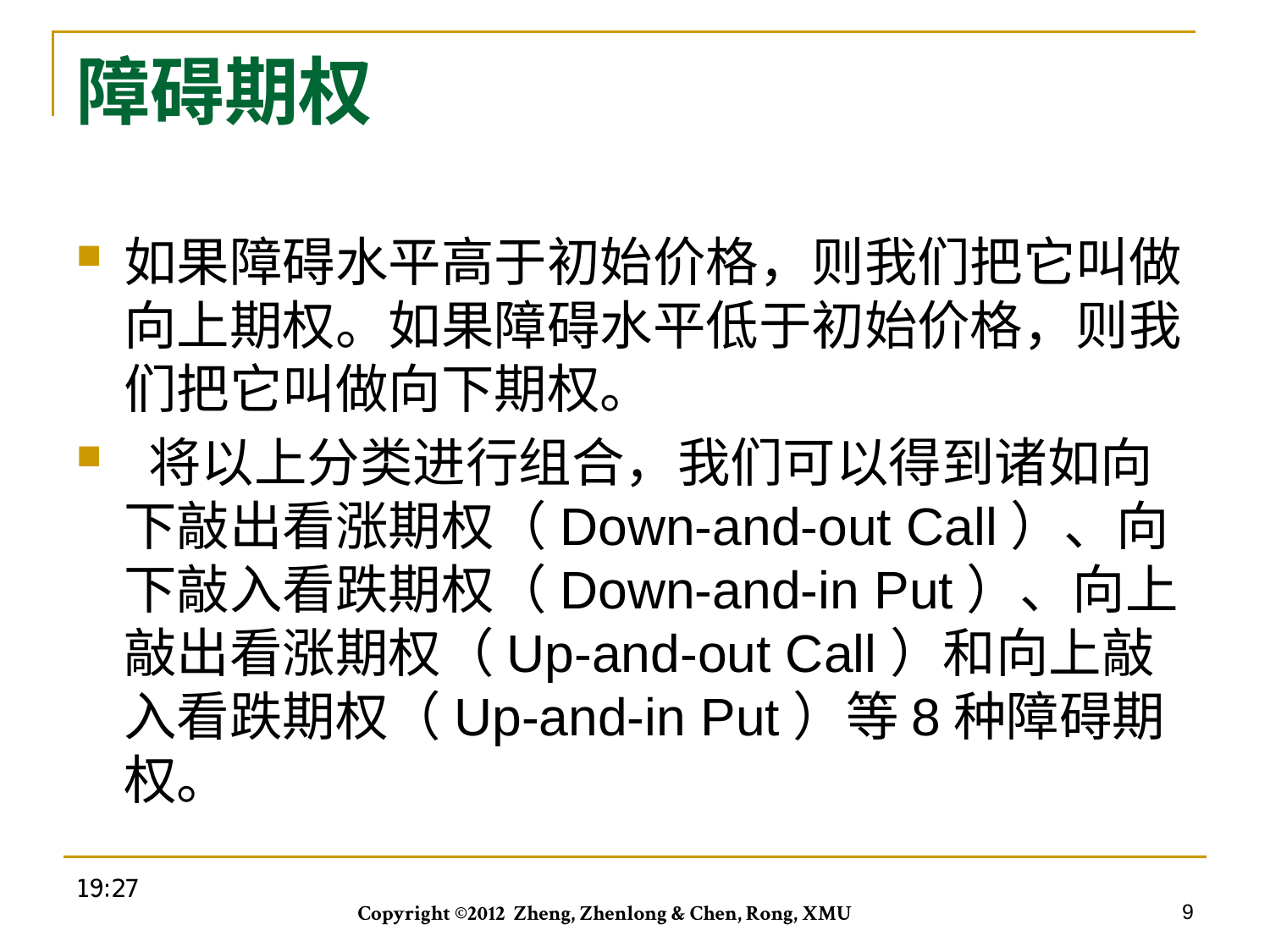

# 障碍期权
如果障碍水平高于初始价格，则我们把它叫做向上期权。如果障碍水平低于初始价格，则我们把它叫做向下期权。
 将以上分类进行组合，我们可以得到诸如向下敲出看涨期权（Down-and-out Call）、向下敲入看跌期权（Down-and-in Put）、向上敲出看涨期权（Up-and-out Call）和向上敲入看跌期权（Up-and-in Put）等8种障碍期权。

19:27
9
Copyright ©2012  Zheng, Zhenlong & Chen, Rong, XMU